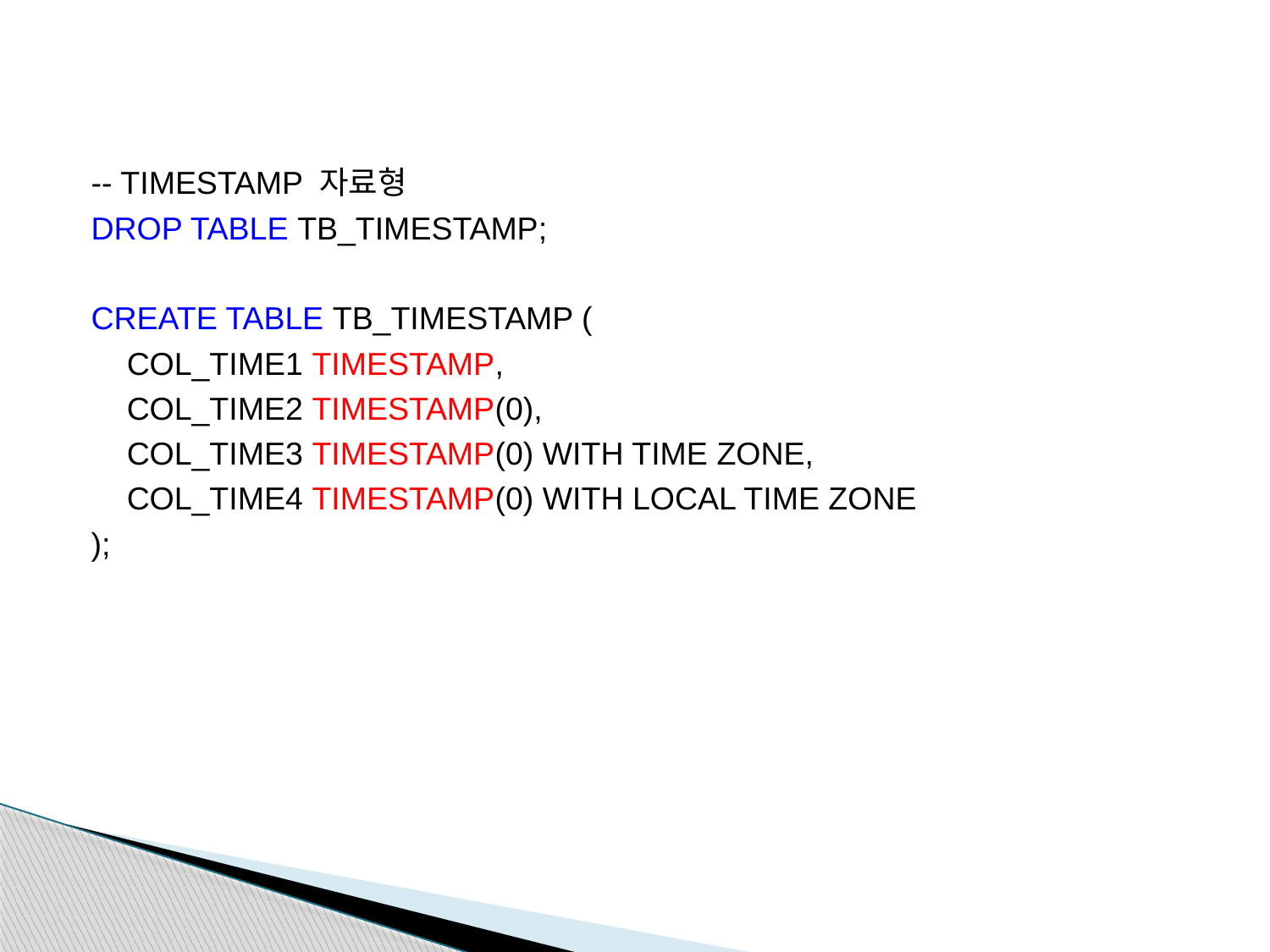

-- TIMESTAMP 자료형
DROP TABLE TB_TIMESTAMP;

CREATE TABLE TB_TIMESTAMP (
    COL_TIME1 TIMESTAMP,
    COL_TIME2 TIMESTAMP(0),
    COL_TIME3 TIMESTAMP(0) WITH TIME ZONE,
    COL_TIME4 TIMESTAMP(0) WITH LOCAL TIME ZONE
);